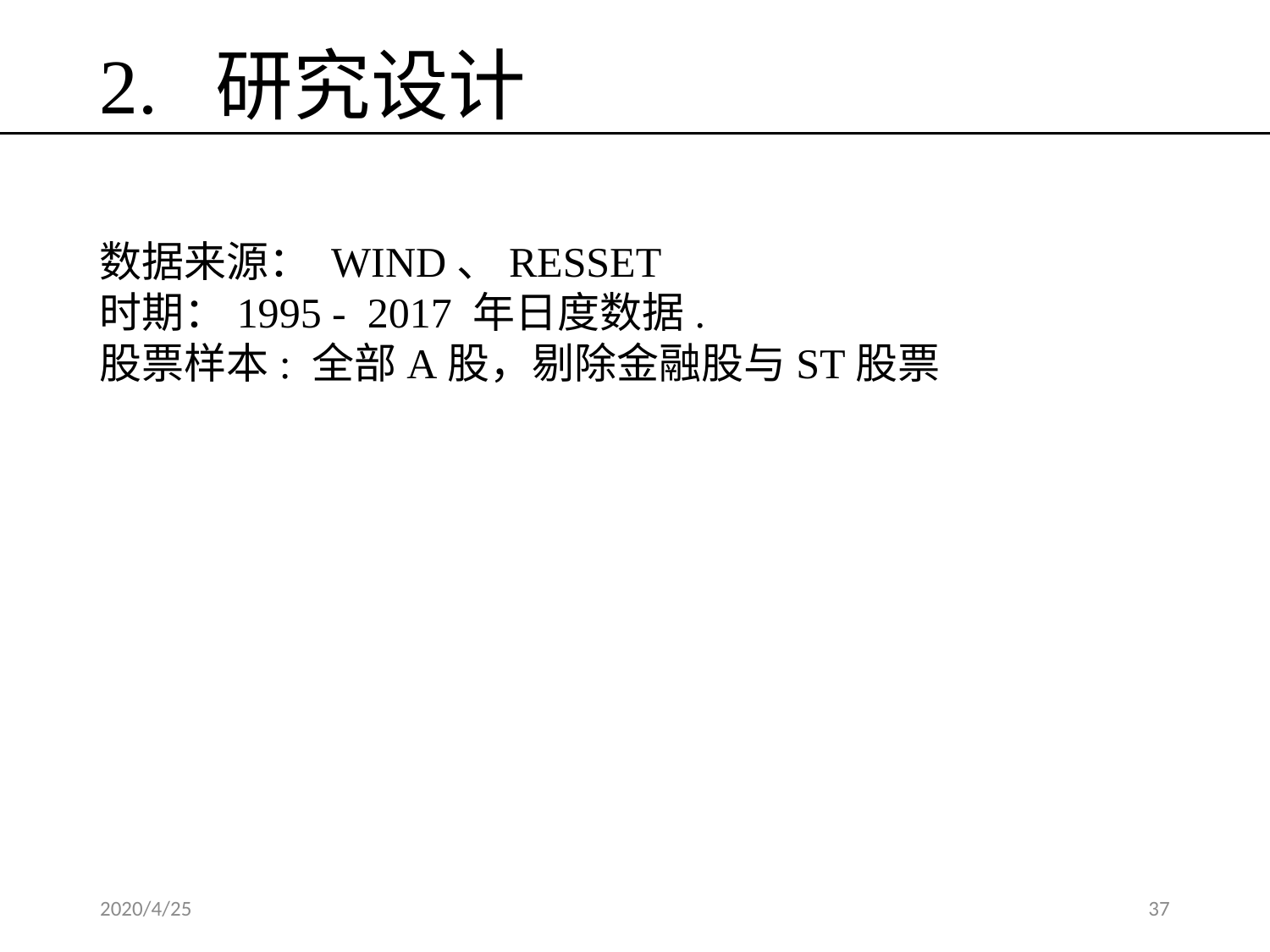

2.  研究设计
数据来源： WIND、RESSET
时期：1995 -  2017 年日度数据.
股票样本: 全部A股，剔除金融股与ST股票
2020/4/25
37